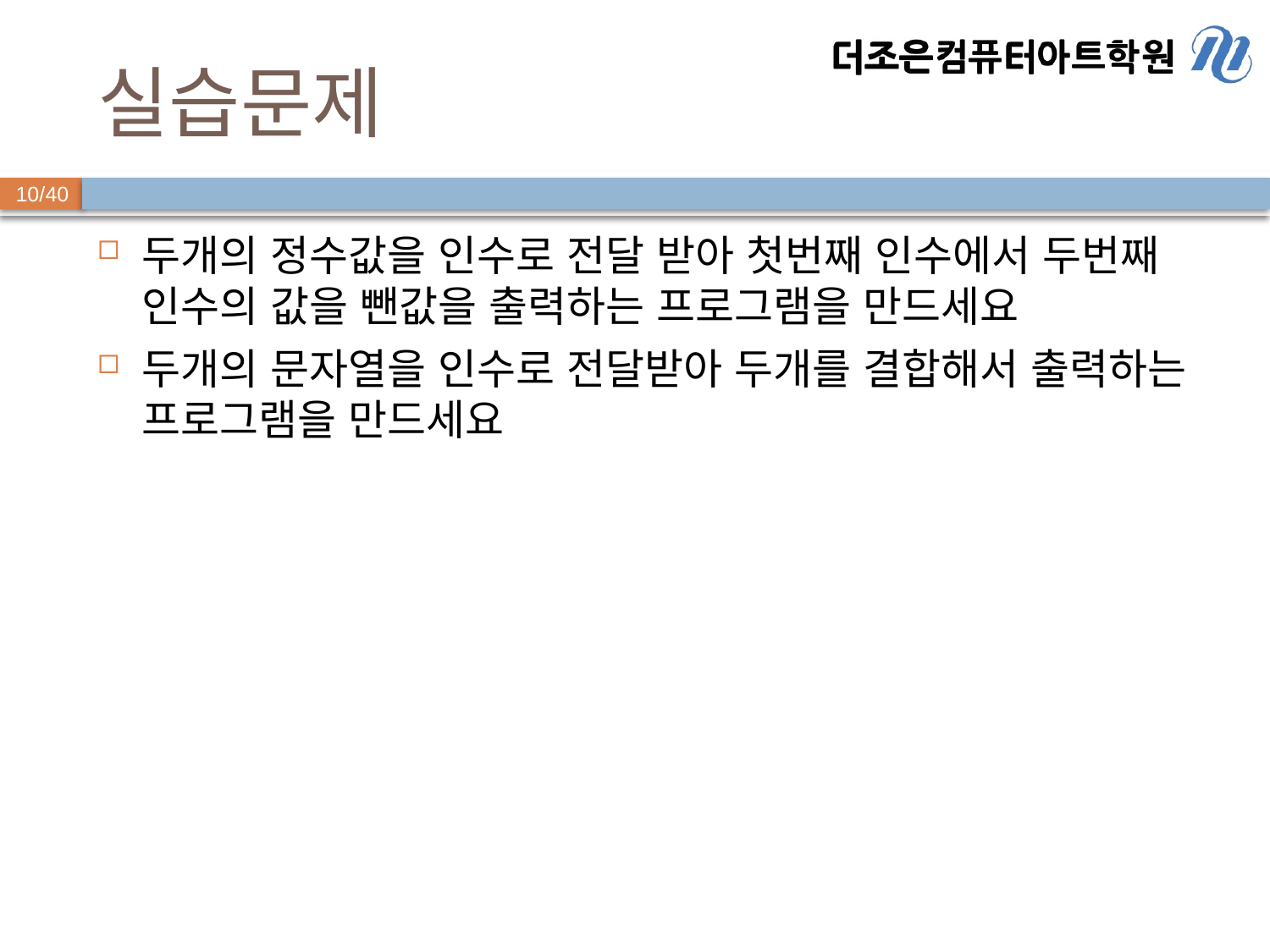

# 실습문제
두개의 정수값을 인수로 전달 받아 첫번째 인수에서 두번째 인수의 값을 뺀값을 출력하는 프로그램을 만드세요
두개의 문자열을 인수로 전달받아 두개를 결합해서 출력하는 프로그램을 만드세요